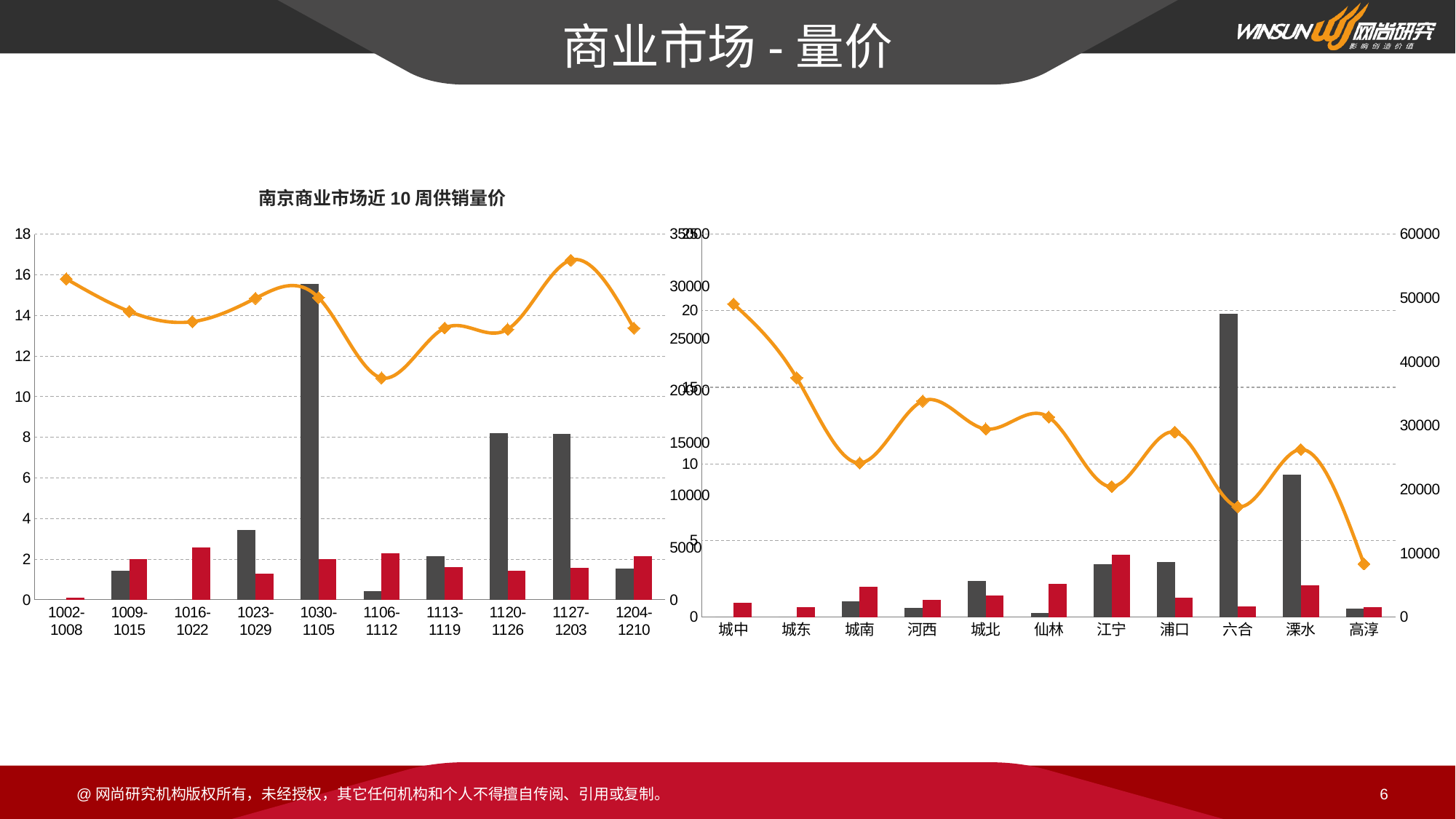

# 商业市场-量价

南京商业市场近10周供销量价

### Chart

| Category | 上市面积（万㎡） | 成交面积（万㎡） | 成交均价（元/㎡） |
|---|---|---|---|
| 1002-1008 | 0.0 | 0.09 | 30718.0 |
| 1009-1015 | 1.43 | 2.0 | 27604.0 |
| 1016-1022 | 0.0 | 2.58 | 26622.0 |
| 1023-1029 | 3.43 | 1.27 | 28859.0 |
| 1030-1105 | 15.54 | 2.0 | 28928.0 |
| 1106-1112 | 0.42 | 2.28 | 21243.0 |
| 1113-1119 | 2.16 | 1.6 | 26014.0 |
| 1120-1126 | 8.2 | 1.42 | 25895.0 |
| 1127-1203 | 8.17 | 1.57 | 32512.0 |
| 1204-1210 | 1.55 | 2.14 | 26009.0 |

### Chart

| Category | 上市面积（万㎡） | 成交面积（万㎡） | 成交均价（元/㎡） |
|---|---|---|---|
| 城中 | 0.0 | 0.91 | 49070.0 |
| 城东 | 0.0 | 0.64 | 37497.0 |
| 城南 | 1.01 | 1.98 | 24135.0 |
| 河西 | 0.57 | 1.13 | 33859.0 |
| 城北 | 2.36 | 1.39 | 29467.0 |
| 仙林 | 0.28 | 2.16 | 31328.0 |
| 江宁 | 3.46 | 4.05 | 20431.0 |
| 浦口 | 3.6 | 1.25 | 28977.0 |
| 六合 | 19.79 | 0.67 | 17281.0 |
| 溧水 | 9.28 | 2.08 | 26256.0 |
| 高淳 | 0.55 | 0.66 | 8322.0 |
6